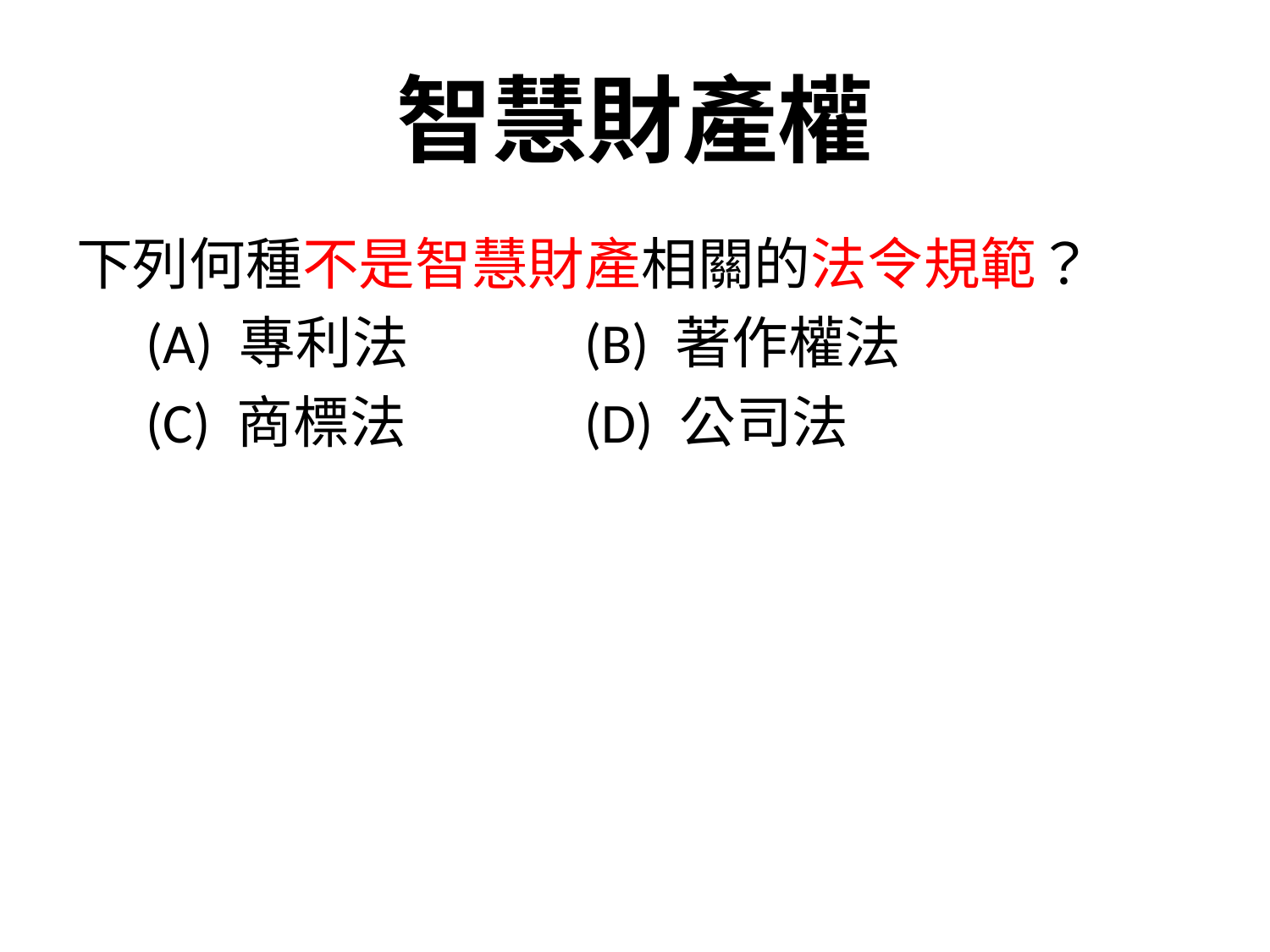

# 智慧財產權
下列何種不是智慧財產相關的法令規範？
　(A) 專利法		(B) 著作權法
　(C) 商標法		(D) 公司法